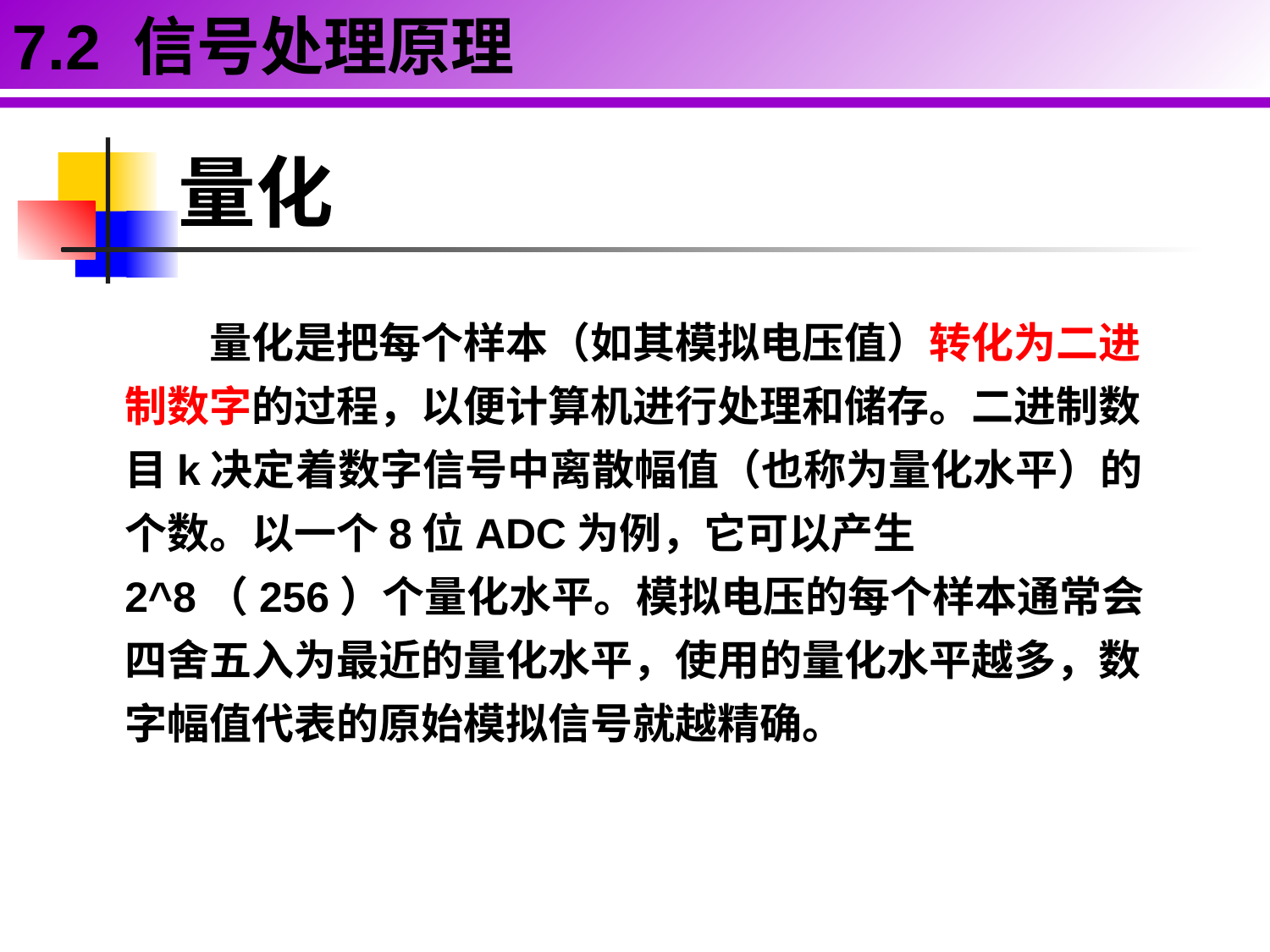

7.2 信号处理原理

量化
量化是把每个样本（如其模拟电压值）转化为二进制数字的过程，以便计算机进行处理和储存。二进制数目k决定着数字信号中离散幅值（也称为量化水平）的个数。以一个8位ADC为例，它可以产生2^8（256）个量化水平。模拟电压的每个样本通常会四舍五入为最近的量化水平，使用的量化水平越多，数字幅值代表的原始模拟信号就越精确。